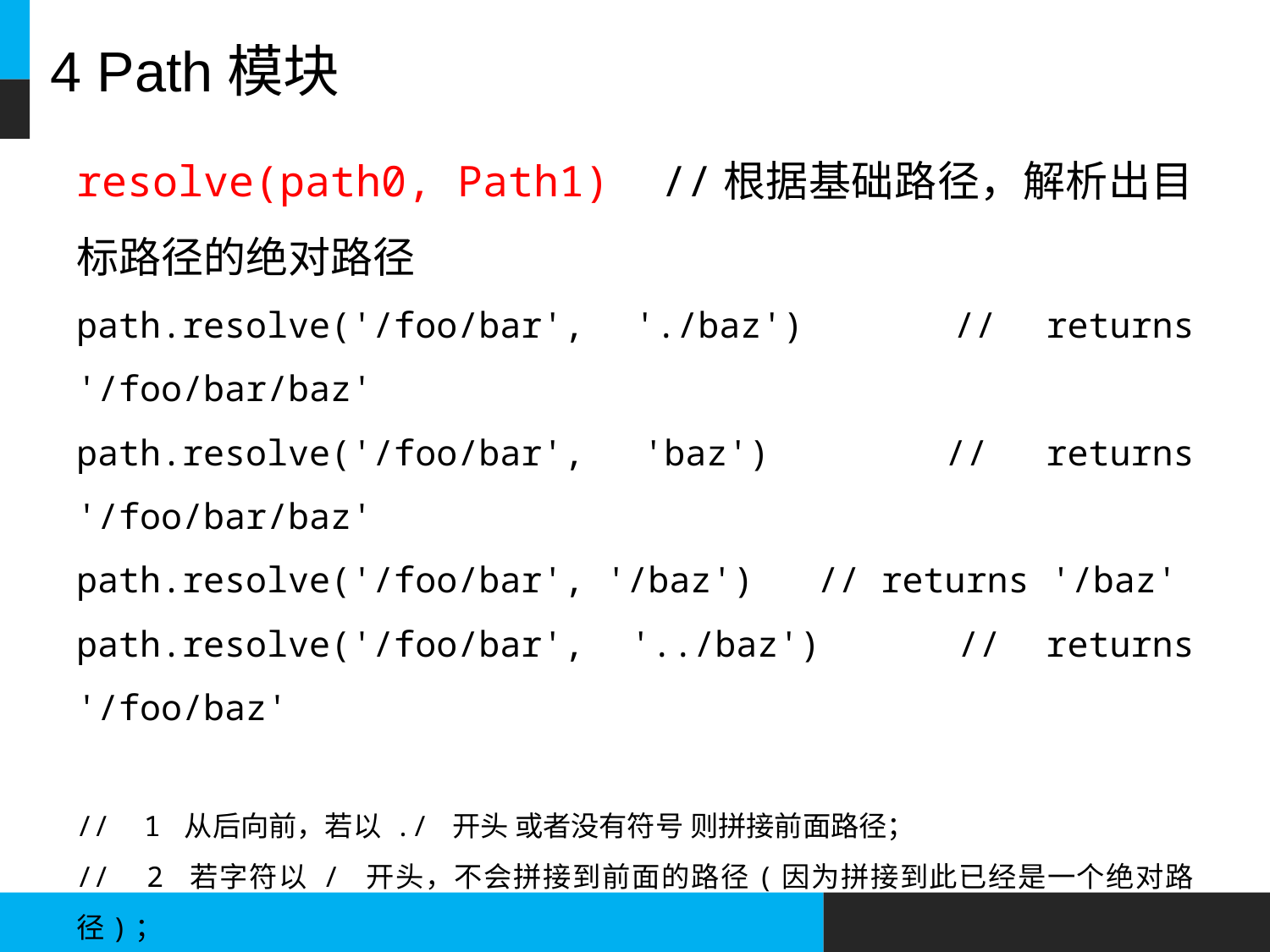

# 4 Path模块
resolve(path0, Path1)  //根据基础路径，解析出目标路径的绝对路径
path.resolve('/foo/bar', './baz')   // returns '/foo/bar/baz'
path.resolve('/foo/bar', 'baz')   // returns '/foo/bar/baz'
path.resolve('/foo/bar', '/baz')   // returns '/baz'
path.resolve('/foo/bar', '../baz')   // returns '/foo/baz'

//  1 从后向前，若以 ./ 开头 或者没有符号 则拼接前面路径；
//  2 若字符以 / 开头，不会拼接到前面的路径(因为拼接到此已经是一个绝对路径)；
//  3 若以 ../ 开头，拼接前面的路径，且不含最后一节路径；
// 需要注意的是：如果在处理完所有给定的 path 片段之后还未生成绝对路径，则再加上当前工作目录。